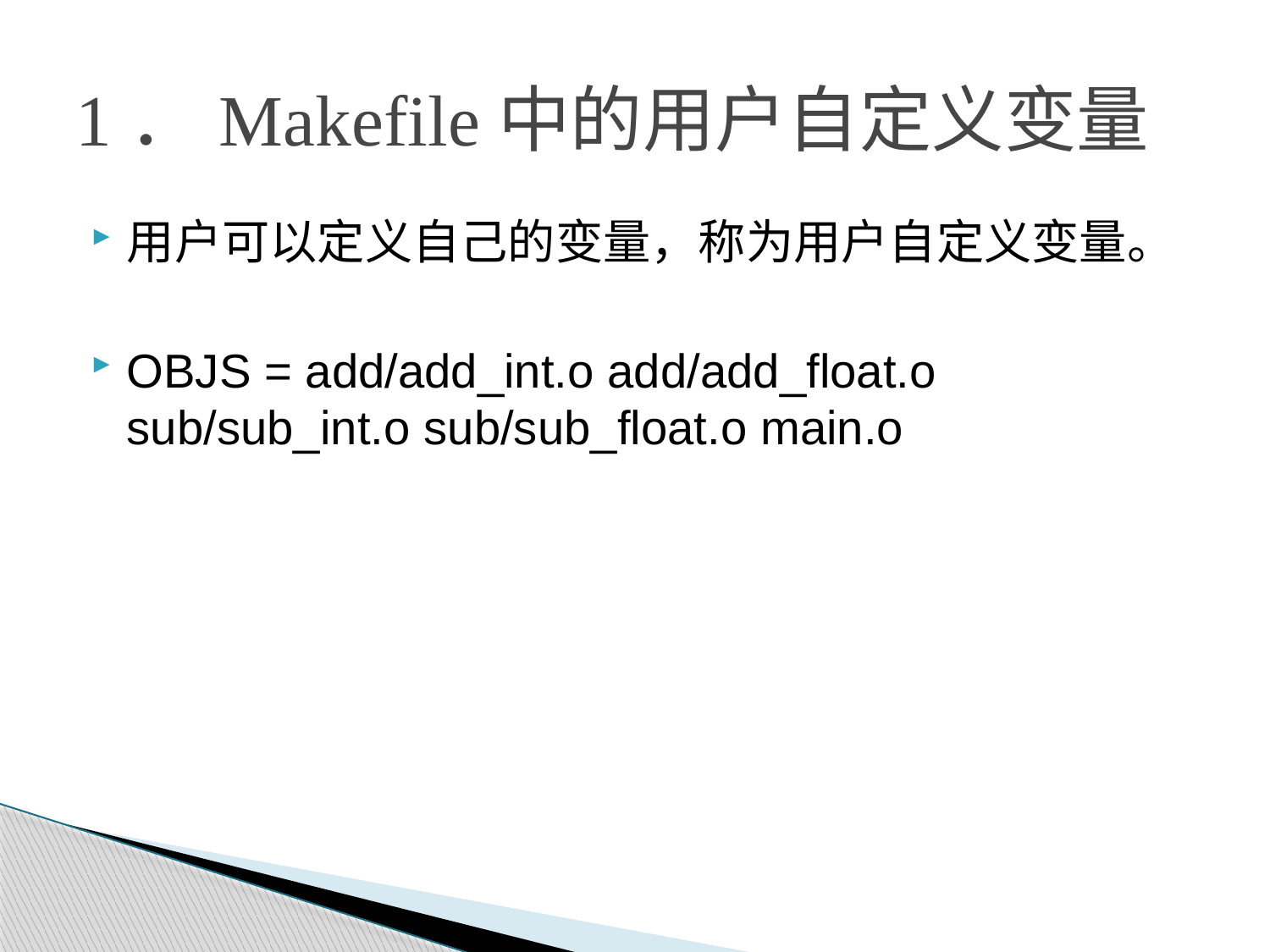

# 1．Makefile中的用户自定义变量
用户可以定义自己的变量，称为用户自定义变量。

OBJS = add/add_int.o add/add_float.o sub/sub_int.o sub/sub_float.o main.o